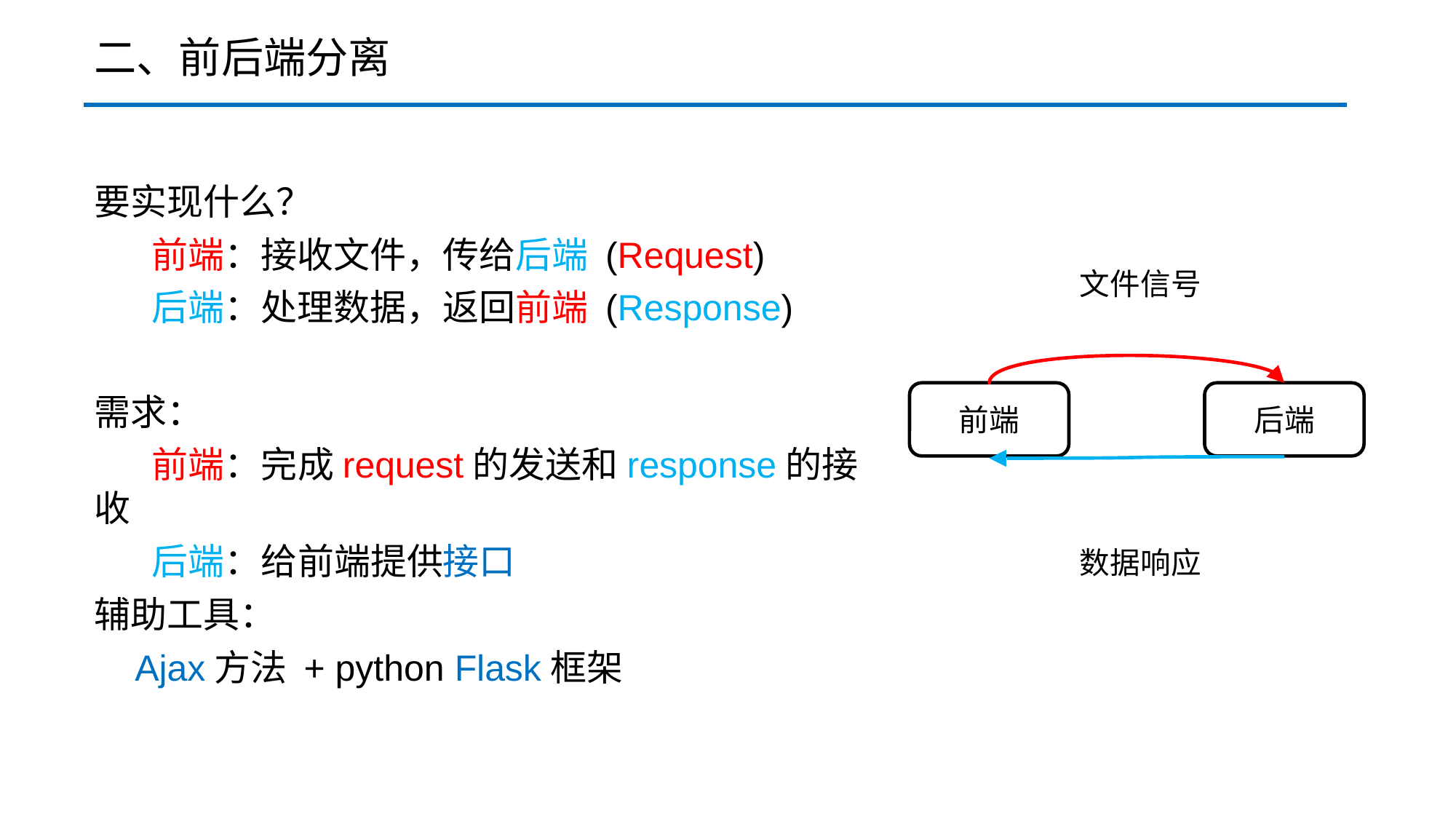

二、前后端分离
要实现什么？
      前端：接收文件，传给后端 (Request)
      后端：处理数据，返回前端 (Response)
文件信号
前端
后端
需求：
      前端：完成request的发送和response的接收
      后端：给前端提供接口
数据响应
辅助工具：
    Ajax方法 + python Flask框架